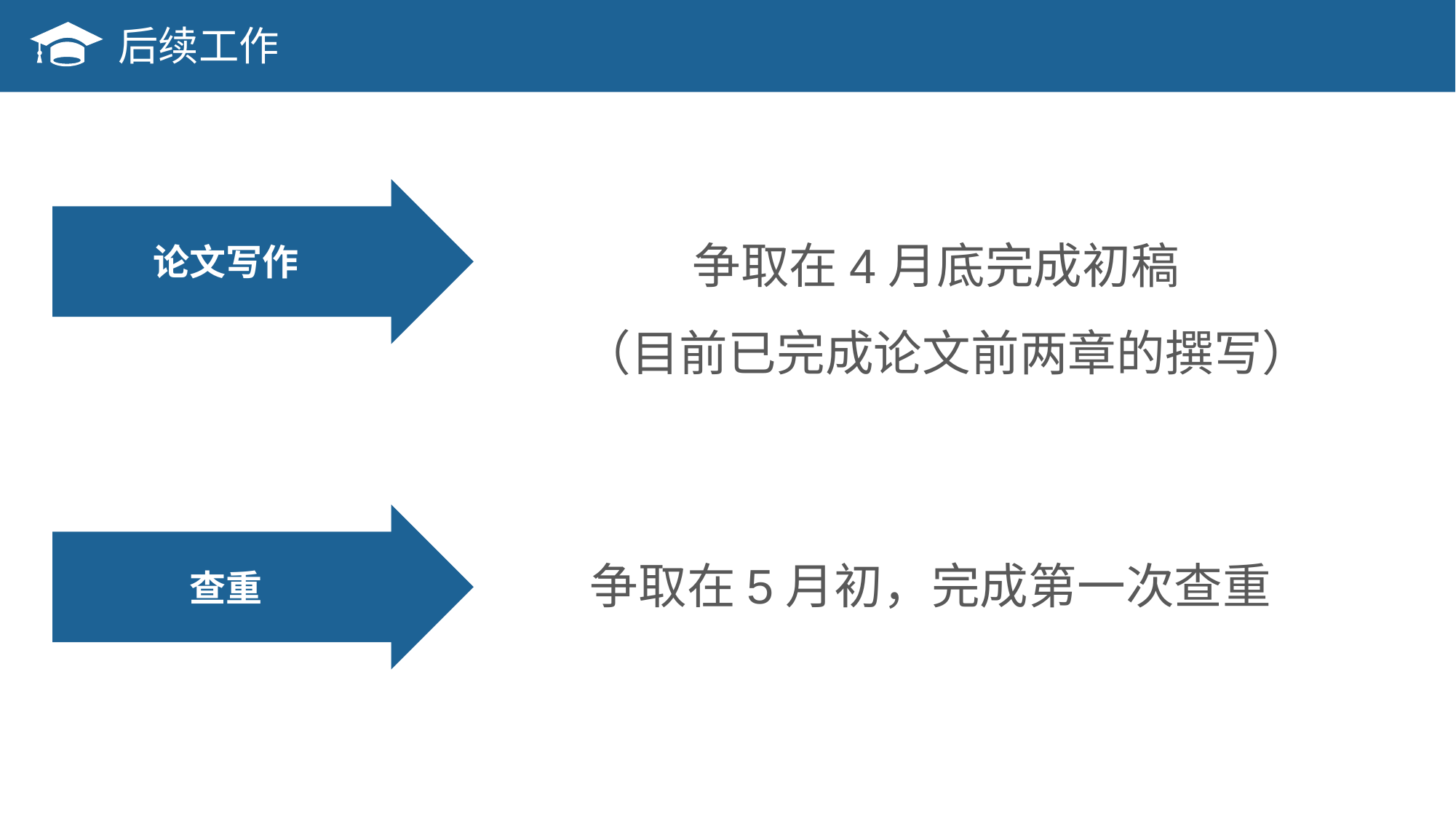

后续工作

         争取在4月底完成初稿
（目前已完成论文前两章的撰写）
论文写作

争取在5月初，完成第一次查重
查重